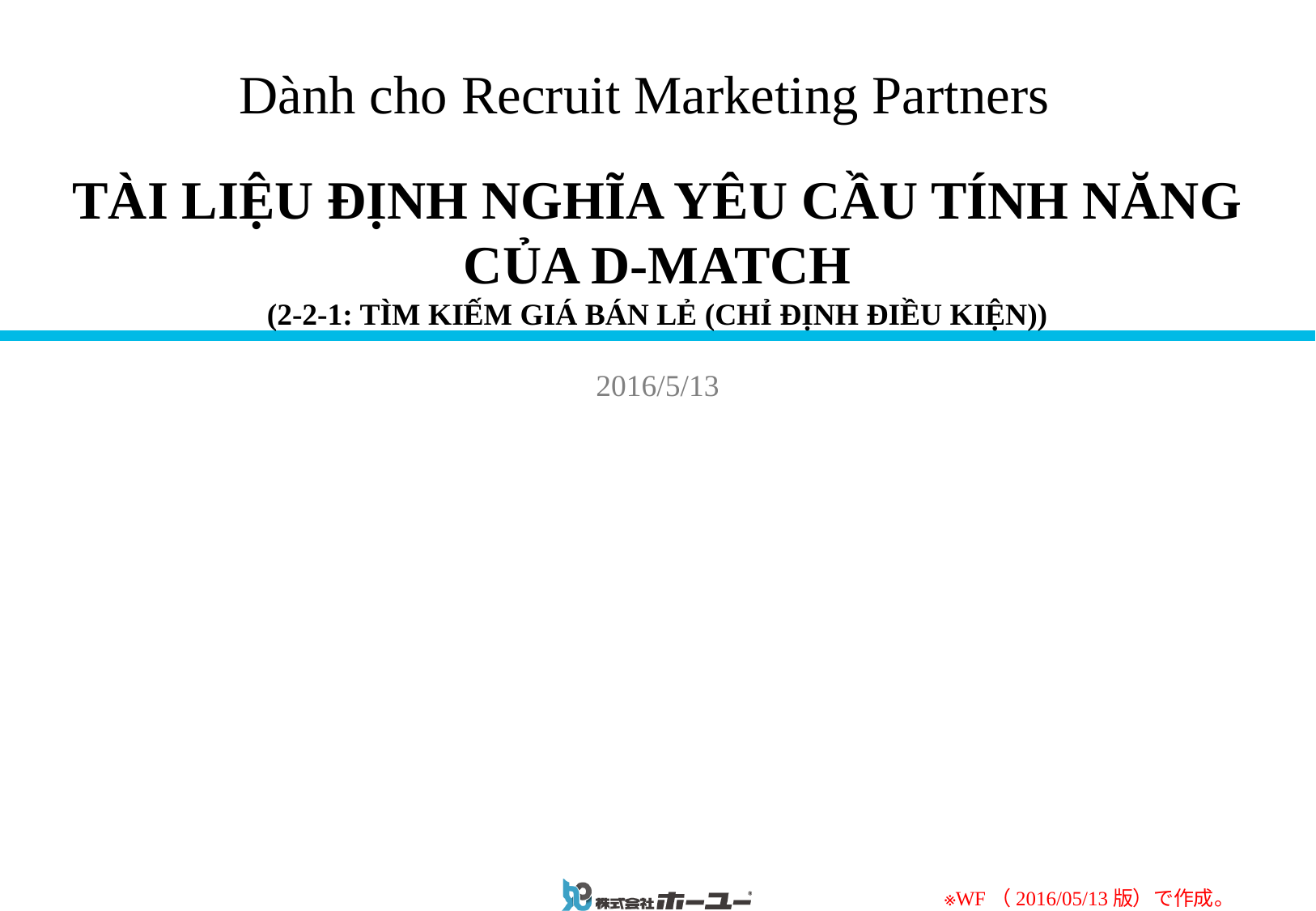

Dành cho Recruit Marketing Partners
# TÀI LIỆU ĐỊNH NGHĨA YÊU CẦU TÍNH NĂNG CỦA D-MATCH (2-2-1: TÌM KIẾM GIÁ BÁN LẺ (CHỈ ĐỊNH ĐIỀU KIỆN))
2016/5/13
※WF（2016/05/13版）で作成。